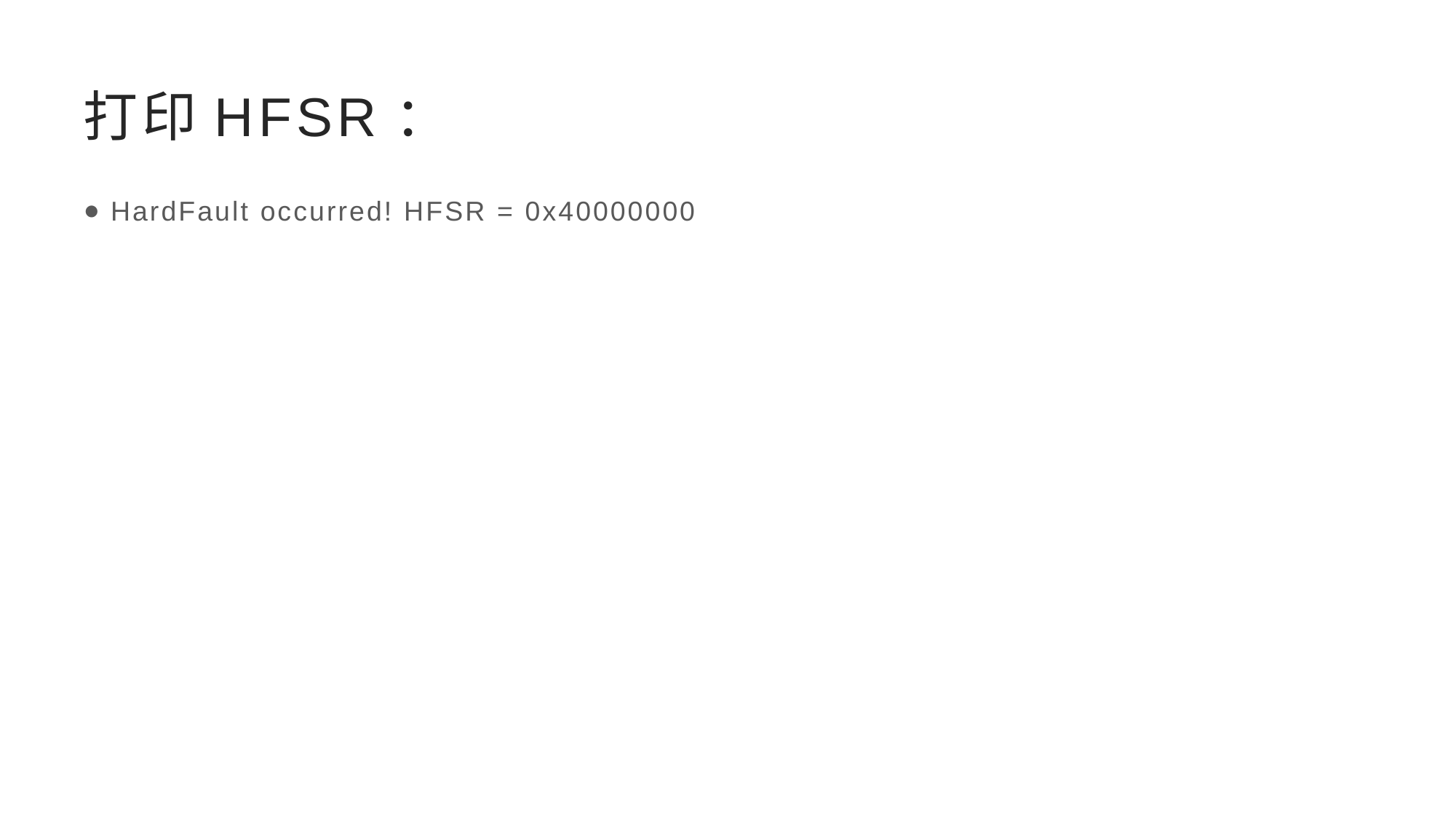

# 打印HFSR：
HardFault occurred! HFSR = 0x40000000